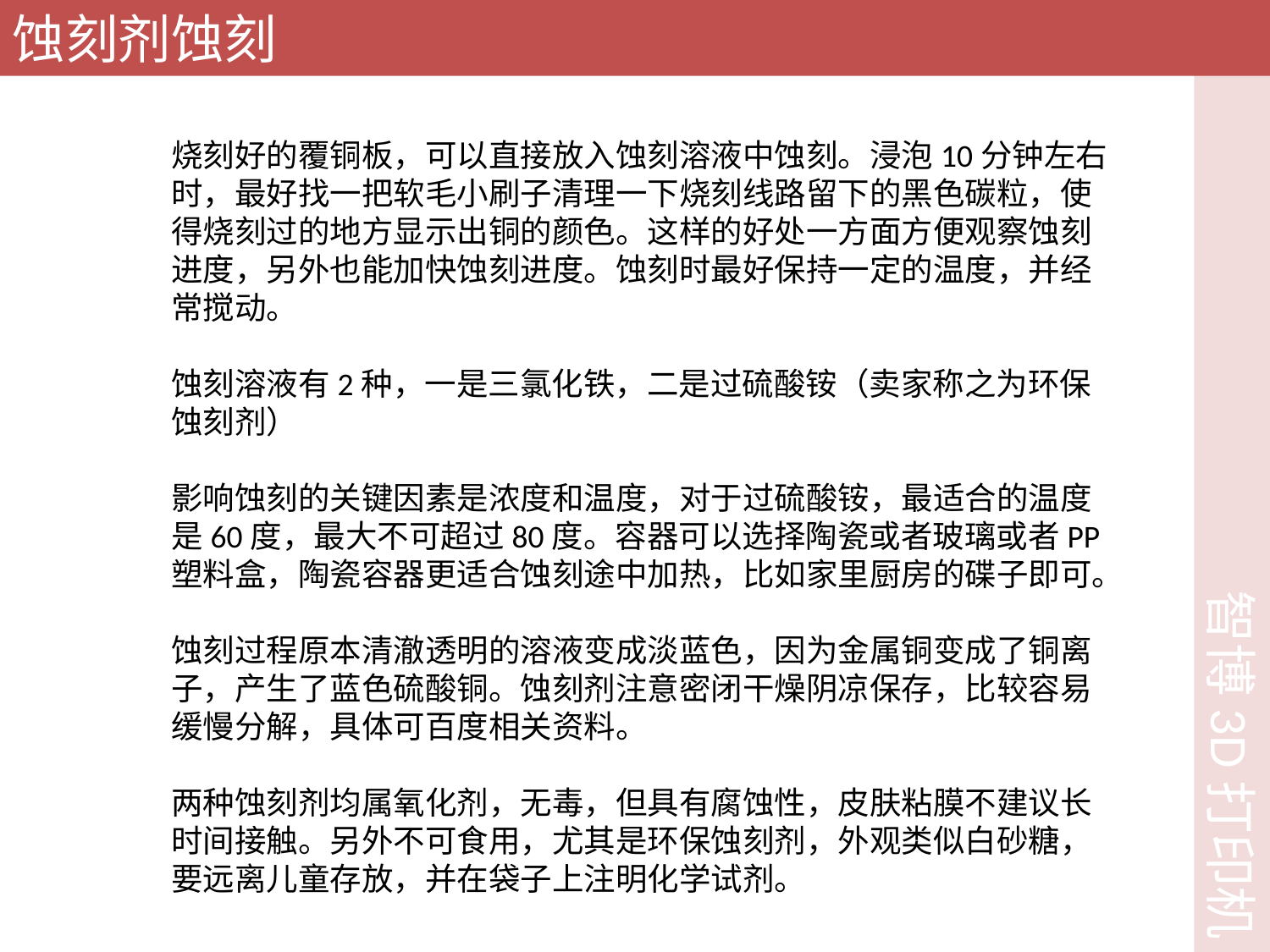

蚀刻剂蚀刻
烧刻好的覆铜板，可以直接放入蚀刻溶液中蚀刻。浸泡10分钟左右时，最好找一把软毛小刷子清理一下烧刻线路留下的黑色碳粒，使得烧刻过的地方显示出铜的颜色。这样的好处一方面方便观察蚀刻进度，另外也能加快蚀刻进度。蚀刻时最好保持一定的温度，并经常搅动。

蚀刻溶液有2种，一是三氯化铁，二是过硫酸铵（卖家称之为环保蚀刻剂）

影响蚀刻的关键因素是浓度和温度，对于过硫酸铵，最适合的温度是60度，最大不可超过80度。容器可以选择陶瓷或者玻璃或者PP塑料盒，陶瓷容器更适合蚀刻途中加热，比如家里厨房的碟子即可。

蚀刻过程原本清澈透明的溶液变成淡蓝色，因为金属铜变成了铜离子，产生了蓝色硫酸铜。蚀刻剂注意密闭干燥阴凉保存，比较容易缓慢分解，具体可百度相关资料。

两种蚀刻剂均属氧化剂，无毒，但具有腐蚀性，皮肤粘膜不建议长时间接触。另外不可食用，尤其是环保蚀刻剂，外观类似白砂糖，要远离儿童存放，并在袋子上注明化学试剂。
智博3D打印机